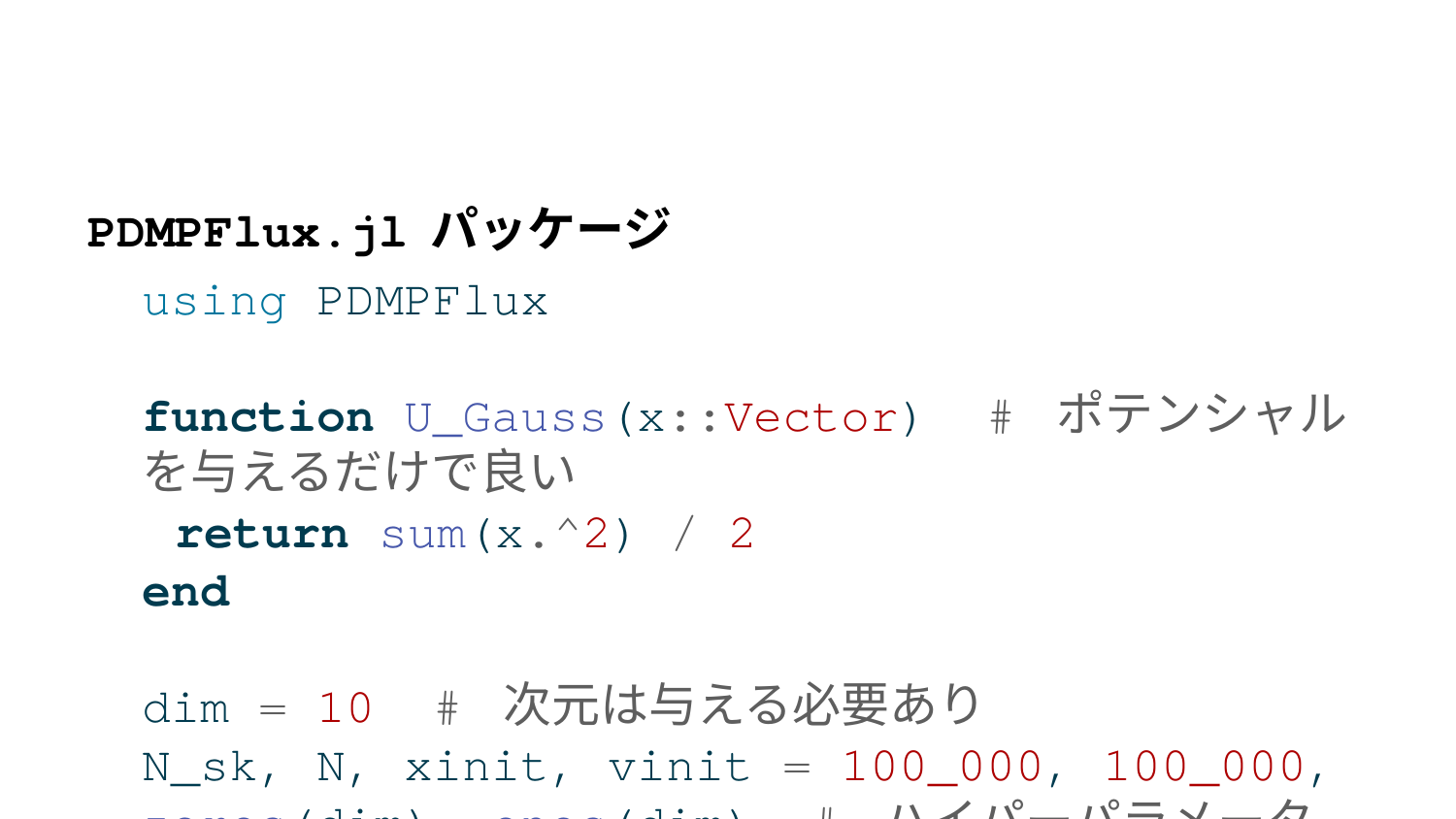

PDMPFlux.jl パッケージ
using PDMPFlux
function U_Gauss(x::Vector)  # ポテンシャルを与えるだけで良い
  return sum(x.^2) / 2
end
dim = 10  # 次元は与える必要あり
N_sk, N, xinit, vinit = 100_000, 100_000, zeros(dim), ones(dim)  # ハイパーパラメータ
sampler = ZigZagAD(dim, U_Gauss)  # サンプラーのインスタンス化, AD は自動微分のこと
output = sample_skeleton(sampler, N_sk, xinit, vinit)  # PDMP のシミュレーション
samples = sample_from_skeleton(sampler, N, output)  # サンプルの抽出
diagnostic(output)  # サンプラーの診断
jointplot(samples)  # サンプルの可視化